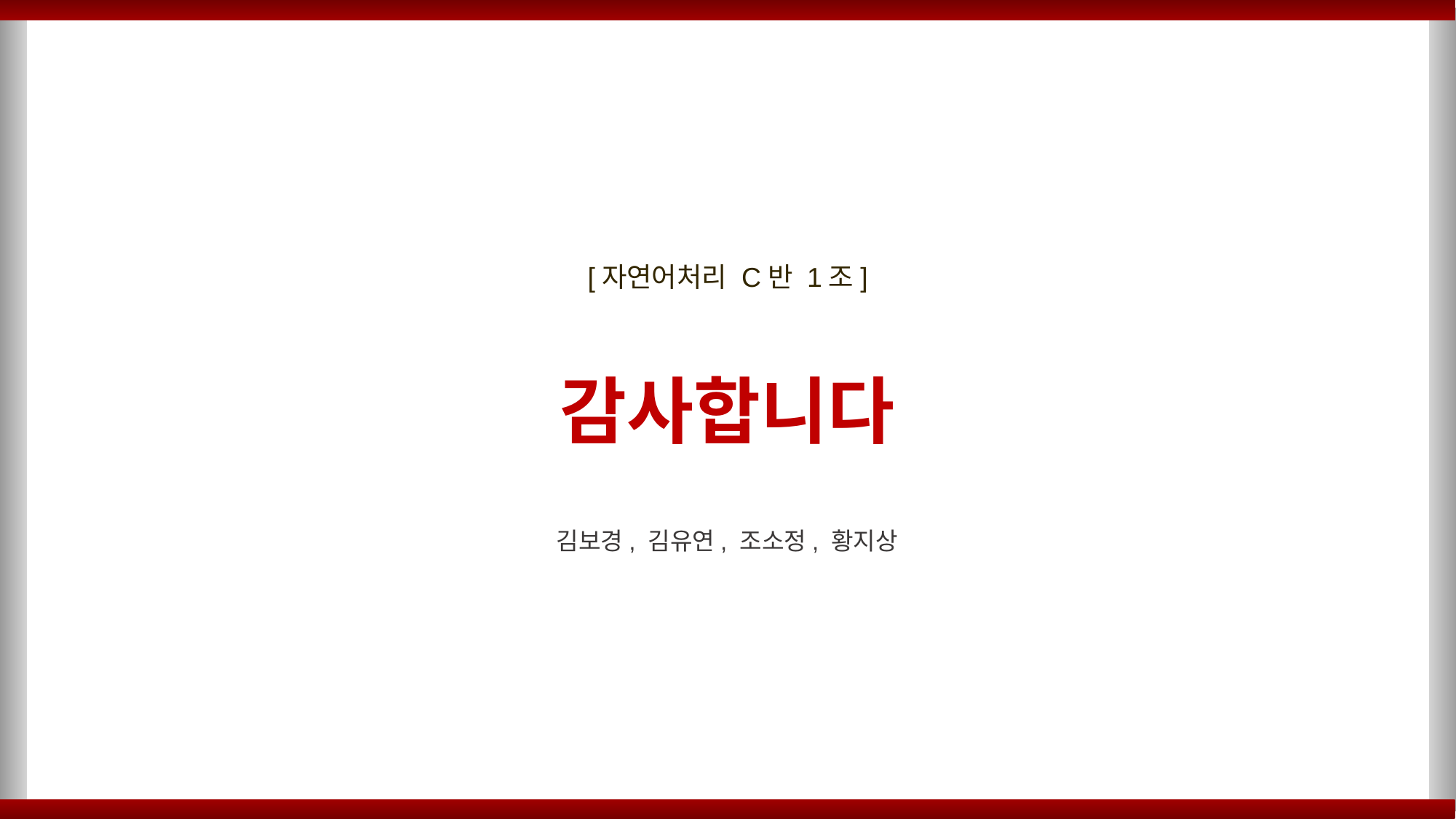

[자연어처리 C반 1조]
감사합니다
김보경, 김유연, 조소정, 황지상